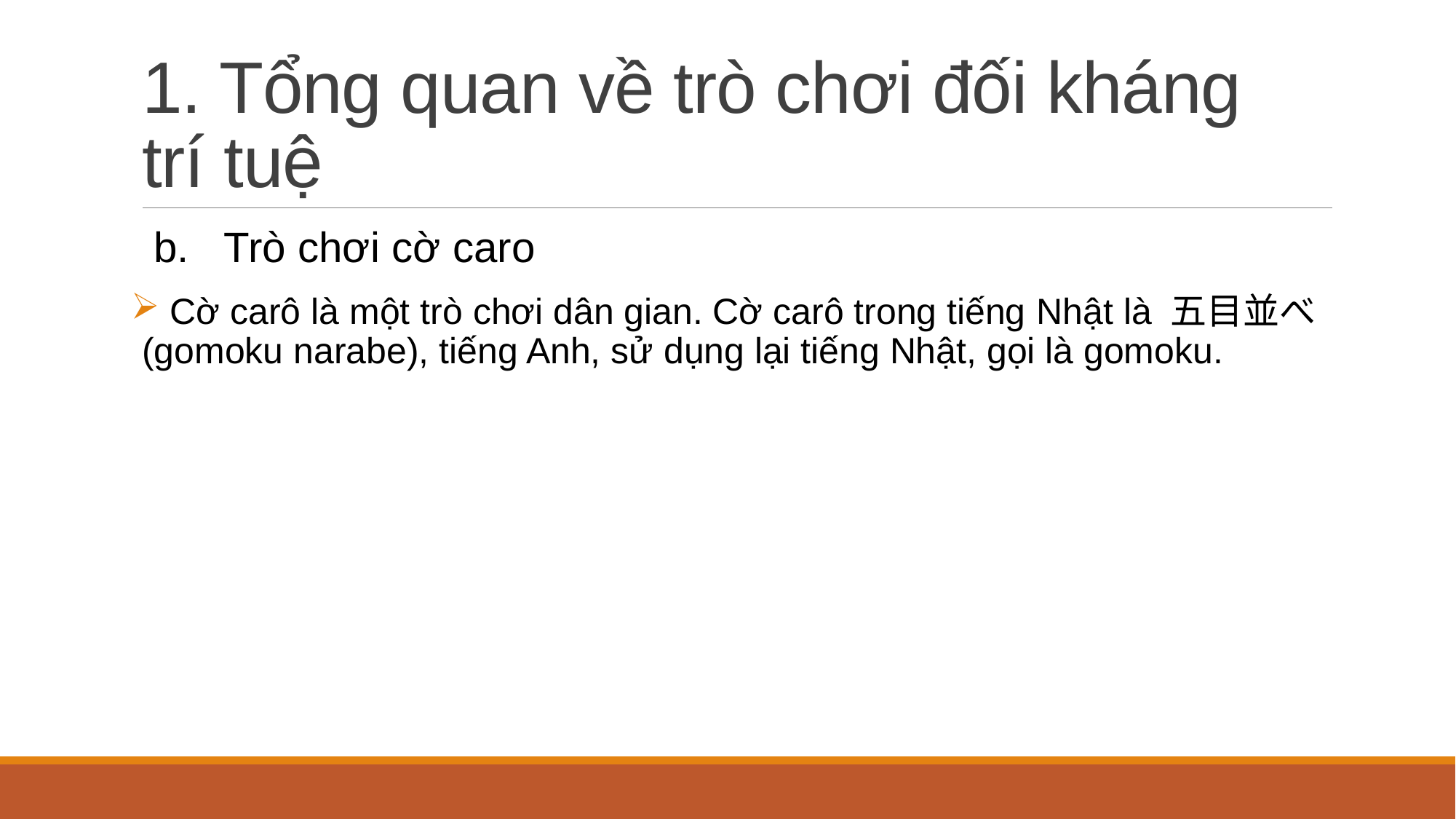

# 1. Tổng quan về trò chơi đối kháng trí tuệ
 b.   Trò chơi cờ caro
 Cờ carô là một trò chơi dân gian. Cờ carô trong tiếng Nhật là 五目並べ (gomoku narabe), tiếng Anh, sử dụng lại tiếng Nhật, gọi là gomoku.